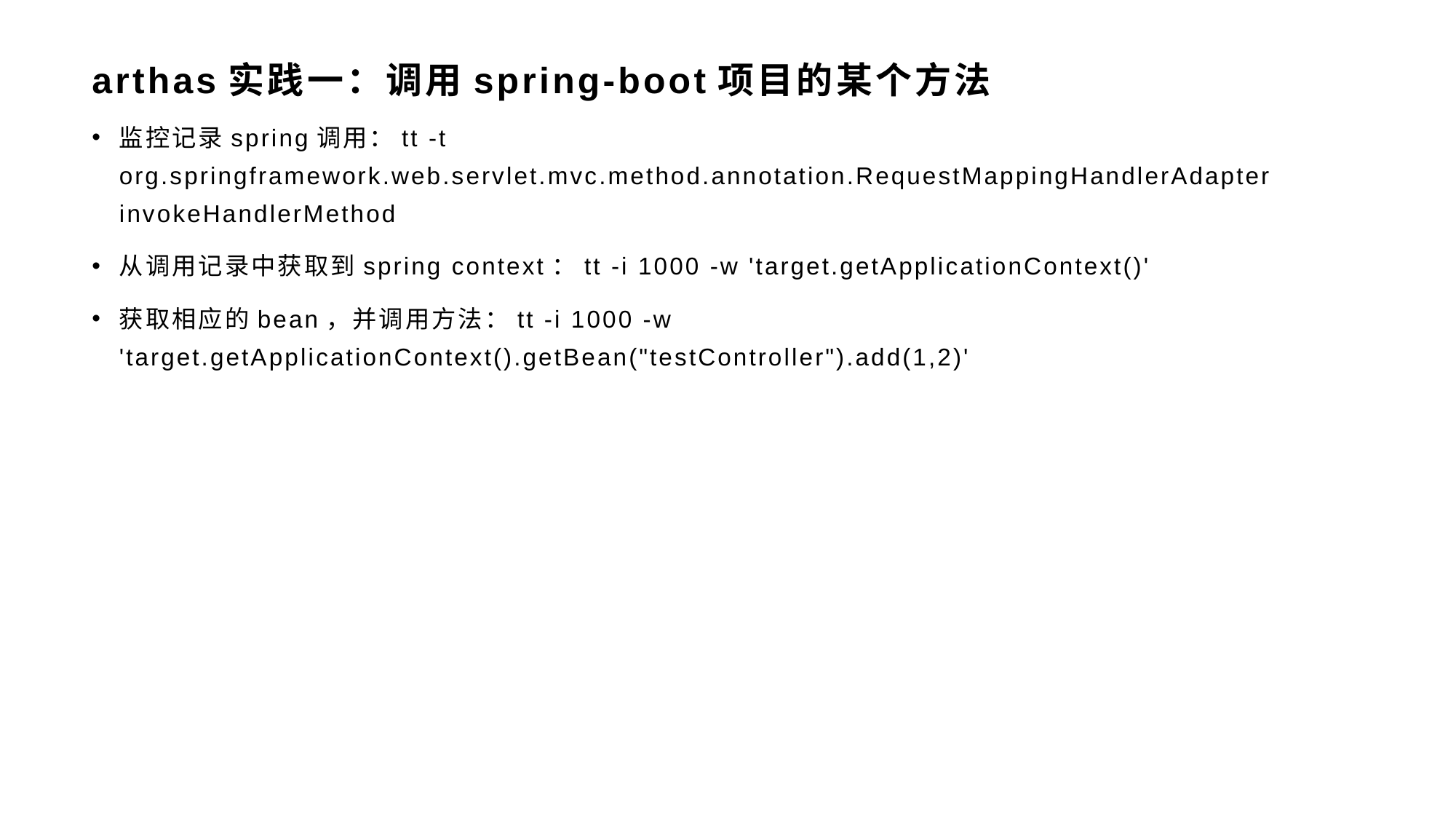

# arthas实践一：调用spring-boot项目的某个方法
监控记录spring调用：tt -t org.springframework.web.servlet.mvc.method.annotation.RequestMappingHandlerAdapter invokeHandlerMethod
从调用记录中获取到spring context：tt -i 1000 -w 'target.getApplicationContext()'
获取相应的bean，并调用方法：tt -i 1000 -w 'target.getApplicationContext().getBean("testController").add(1,2)'